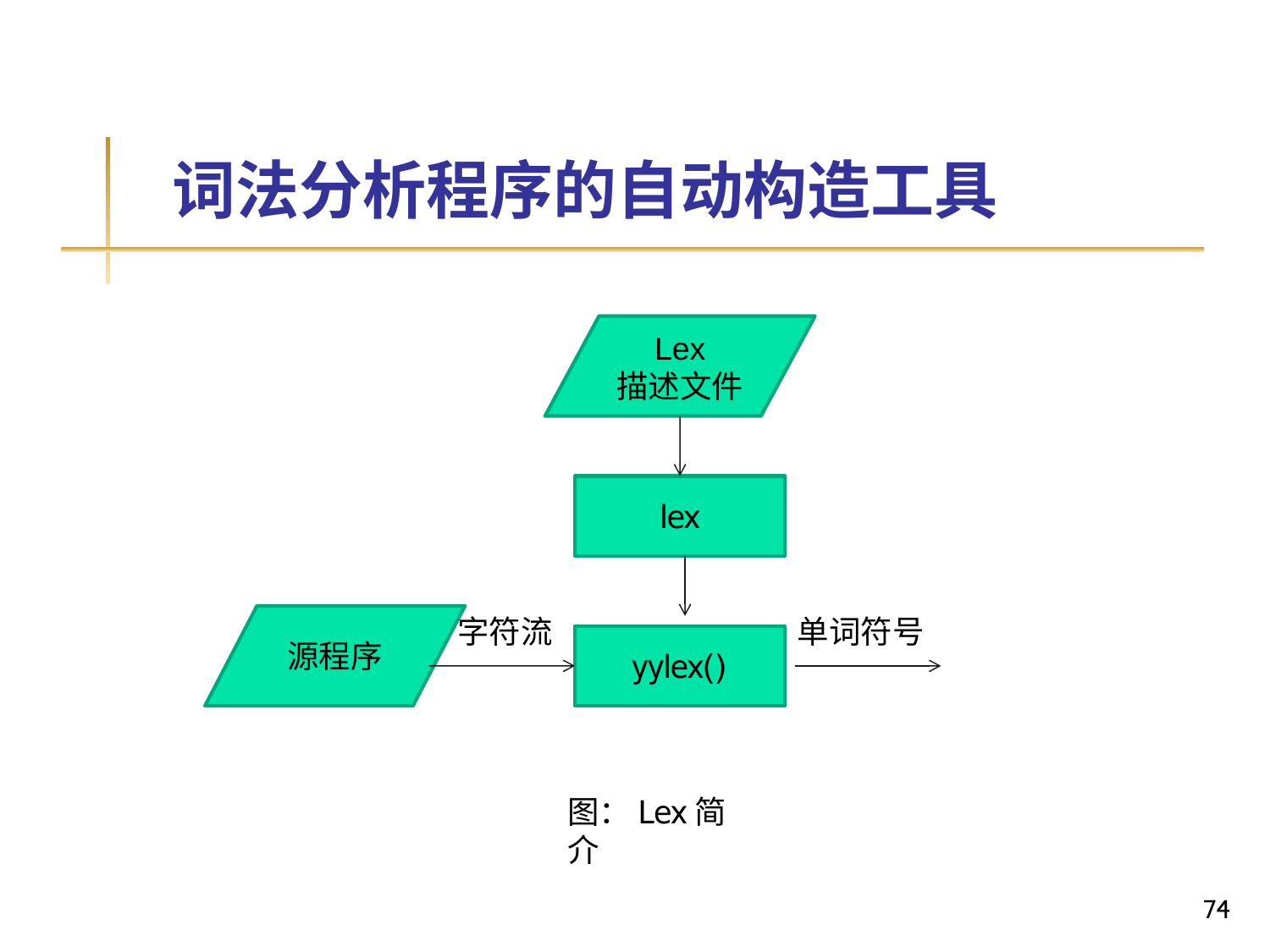

# 词法分析程序的自动构造工具
Lex
描述文件
lex
源程序
字符流
单词符号
yylex()
图：Lex简介
74